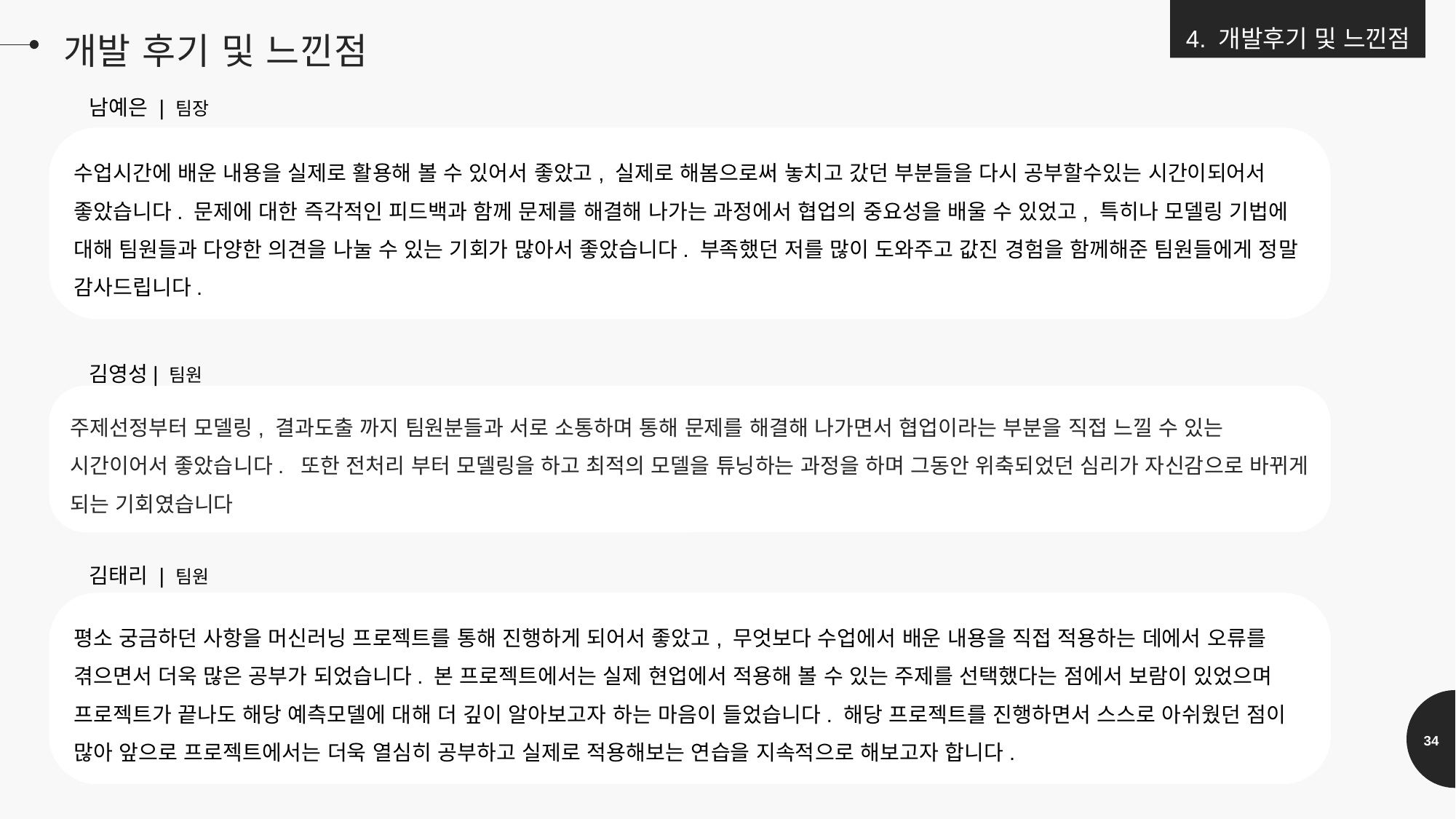

4. 개발후기 및 느낀점
개발 후기 및 느낀점
남예은 | 팀장
수업시간에 배운 내용을 실제로 활용해 볼 수 있어서 좋았고, 실제로 해봄으로써 놓치고 갔던 부분들을 다시 공부할수있는 시간이되어서 좋았습니다. 문제에 대한 즉각적인 피드백과 함께 문제를 해결해 나가는 과정에서 협업의 중요성을 배울 수 있었고, 특히나 모델링 기법에 대해 팀원들과 다양한 의견을 나눌 수 있는 기회가 많아서 좋았습니다. 부족했던 저를 많이 도와주고 값진 경험을 함께해준 팀원들에게 정말 감사드립니다.
김영성| 팀원
주제선정부터 모델링, 결과도출 까지 팀원분들과 서로 소통하며 통해 문제를 해결해 나가면서 협업이라는 부분을 직접 느낄 수 있는 시간이어서 좋았습니다.  또한 전처리 부터 모델링을 하고 최적의 모델을 튜닝하는 과정을 하며 그동안 위축되었던 심리가 자신감으로 바뀌게 되는 기회였습니다
김태리 | 팀원
평소 궁금하던 사항을 머신러닝 프로젝트를 통해 진행하게 되어서 좋았고, 무엇보다 수업에서 배운 내용을 직접 적용하는 데에서 오류를 겪으면서 더욱 많은 공부가 되었습니다. 본 프로젝트에서는 실제 현업에서 적용해 볼 수 있는 주제를 선택했다는 점에서 보람이 있었으며 프로젝트가 끝나도 해당 예측모델에 대해 더 깊이 알아보고자 하는 마음이 들었습니다. 해당 프로젝트를 진행하면서 스스로 아쉬웠던 점이 많아 앞으로 프로젝트에서는 더욱 열심히 공부하고 실제로 적용해보는 연습을 지속적으로 해보고자 합니다.
34